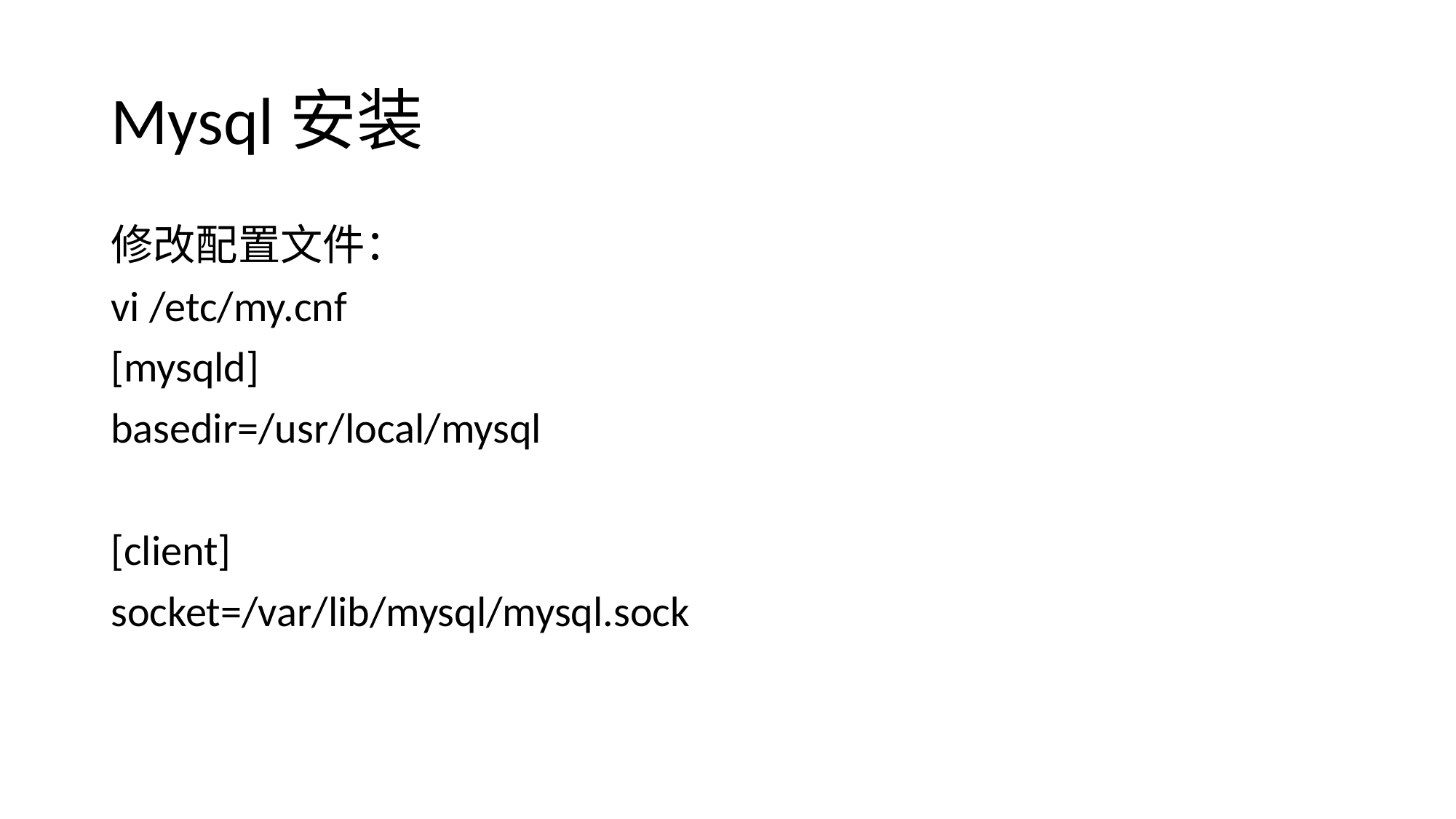

# Mysql安装
修改配置文件：
vi /etc/my.cnf
[mysqld]
basedir=/usr/local/mysql

[client]
socket=/var/lib/mysql/mysql.sock